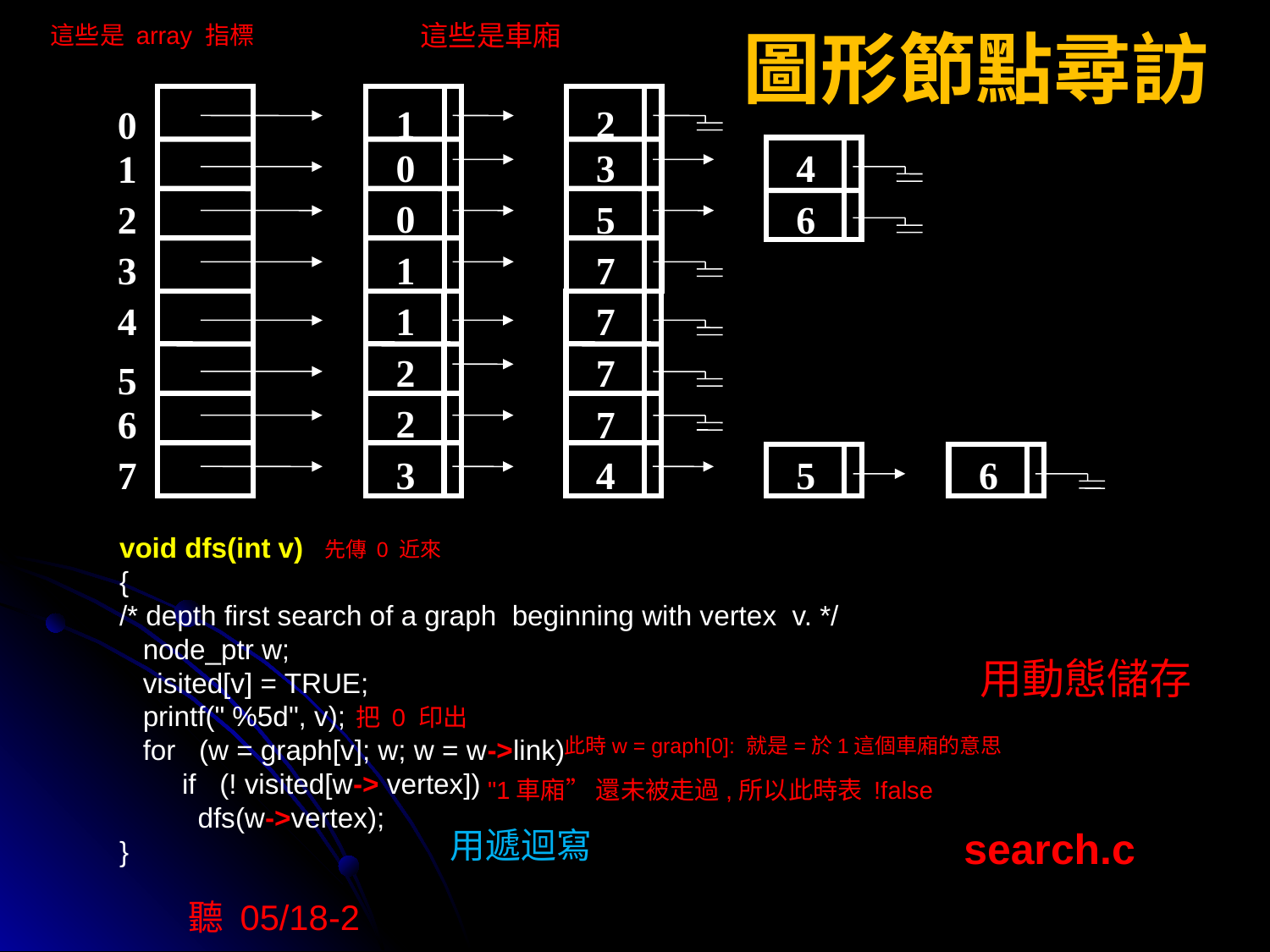

# 圖形節點尋訪
這些是車廂
這些是 array 指標

1
0
0
1
1
2
2
3
0
1
2
3
4
5
6
7

2
3
5
7
7
7
7
4

4
6

5

6
void dfs(int v)
{
/* depth first search of a graph  beginning with vertex  v. */
   node_ptr w;
   visited[v] = TRUE;
   printf(" %5d", v);
   for   (w = graph[v]; w; w = w->link)
        if   (! visited[w-> vertex])
          dfs(w->vertex);
}
先傳 0 近來
用動態儲存
把 0 印出
此時w = graph[0]: 就是=於1這個車廂的意思
"1車廂” 還未被走過,所以此時表 !false
search.c
用遞迴寫
聽 05/18-2